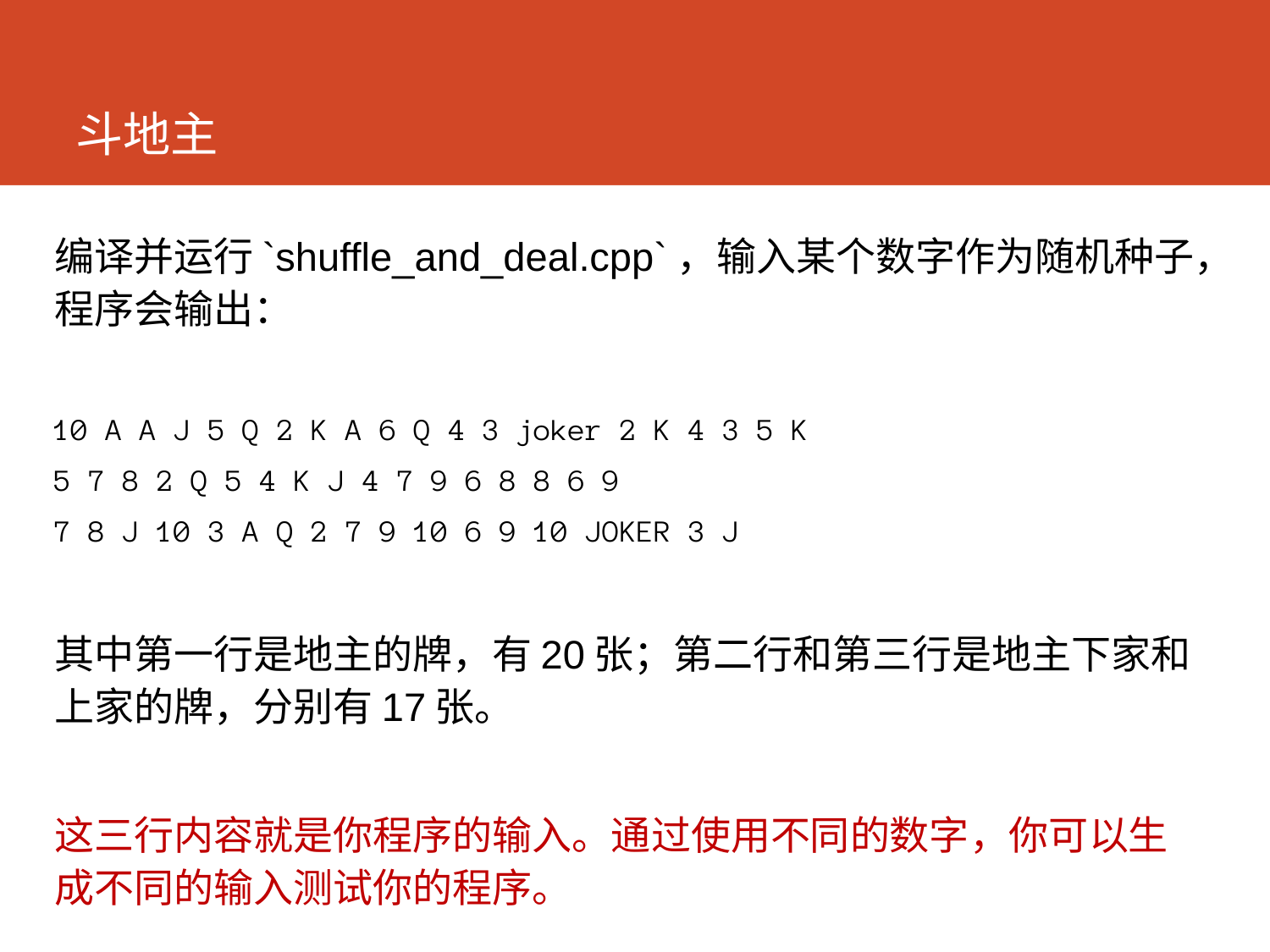

# 斗地主
编译并运行`shuffle_and_deal.cpp`，输入某个数字作为随机种子，程序会输出：

10 A A J 5 Q 2 K A 6 Q 4 3 joker 2 K 4 3 5 K
5 7 8 2 Q 5 4 K J 4 7 9 6 8 8 6 9
7 8 J 10 3 A Q 2 7 9 10 6 9 10 JOKER 3 J

其中第一行是地主的牌，有20张；第二行和第三行是地主下家和上家的牌，分别有17张。

这三行内容就是你程序的输入。通过使用不同的数字，你可以生成不同的输入测试你的程序。